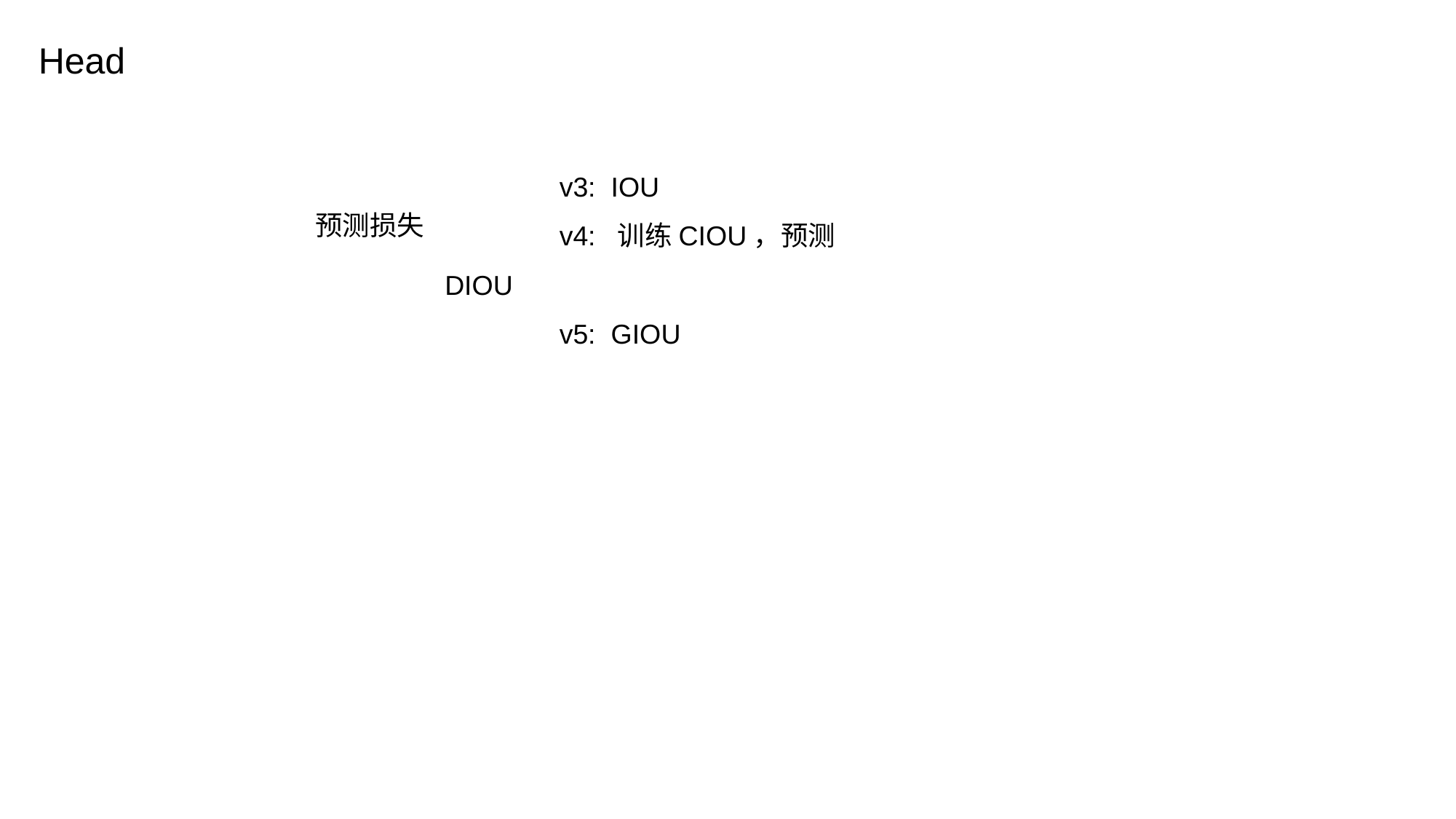

Head
               v3:  IOU
               v4:  训练CIOU，预测DIOU
               v5:  GIOU
预测损失